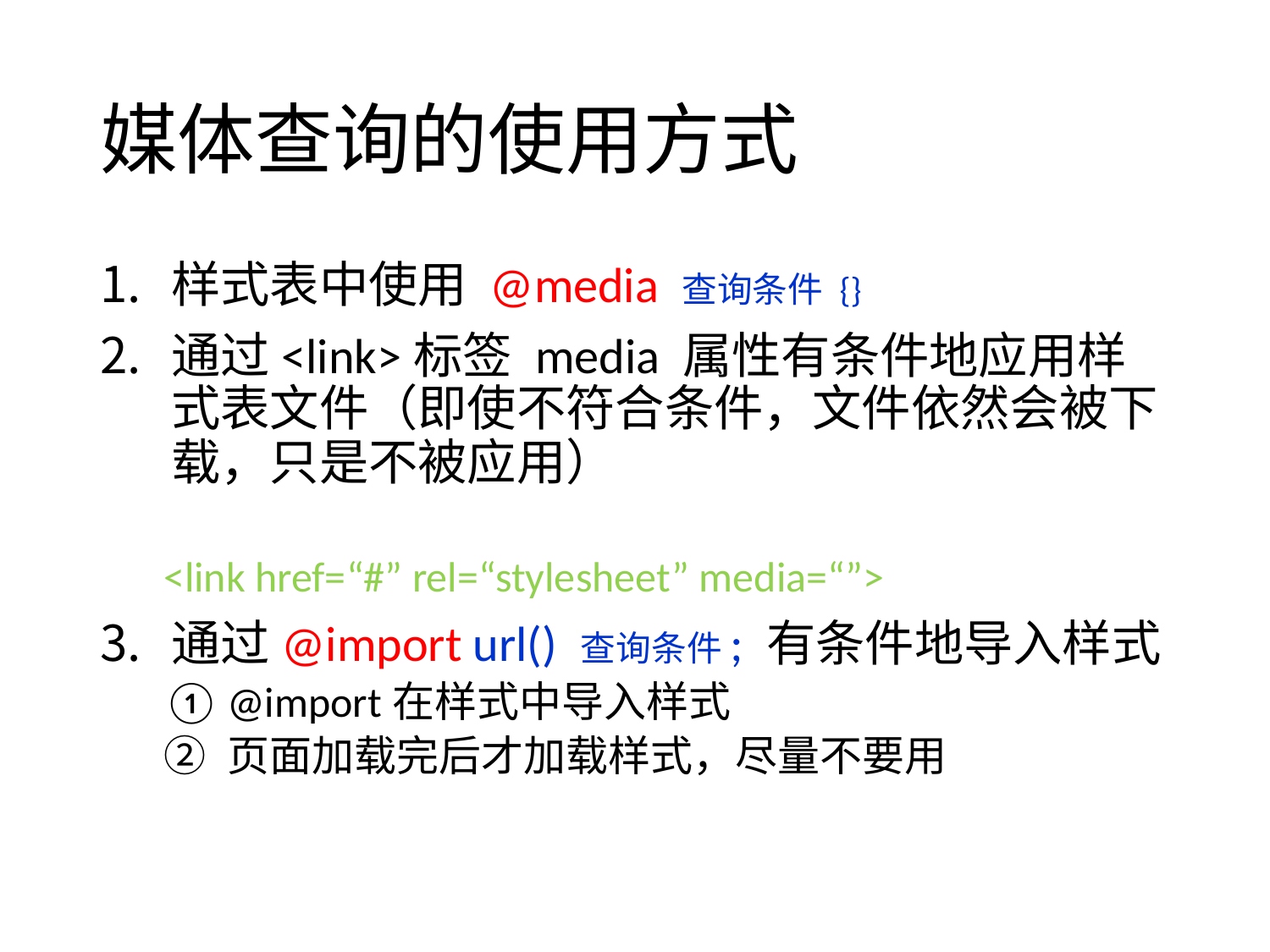

# 媒体查询的使用方式
样式表中使用 @media 查询条件 {}
通过<link>标签 media 属性有条件地应用样式表文件（即使不符合条件，文件依然会被下载，只是不被应用）
<link href=“#” rel=“stylesheet” media=“”>
通过@import url() 查询条件; 有条件地导入样式
@import在样式中导入样式
页面加载完后才加载样式，尽量不要用